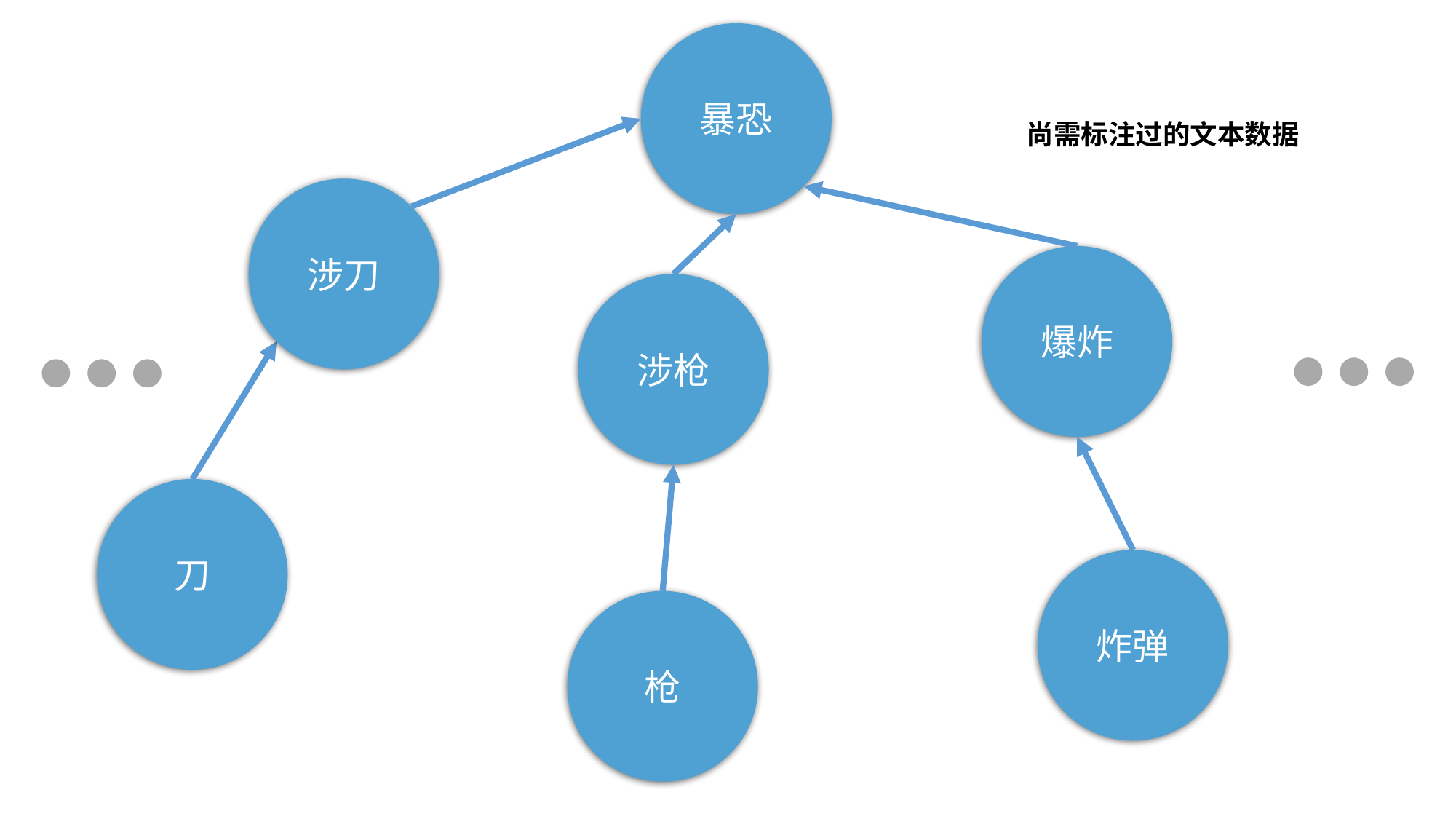

暴恐
尚需标注过的文本数据
涉刀
爆炸
涉枪

刀
炸弹
枪